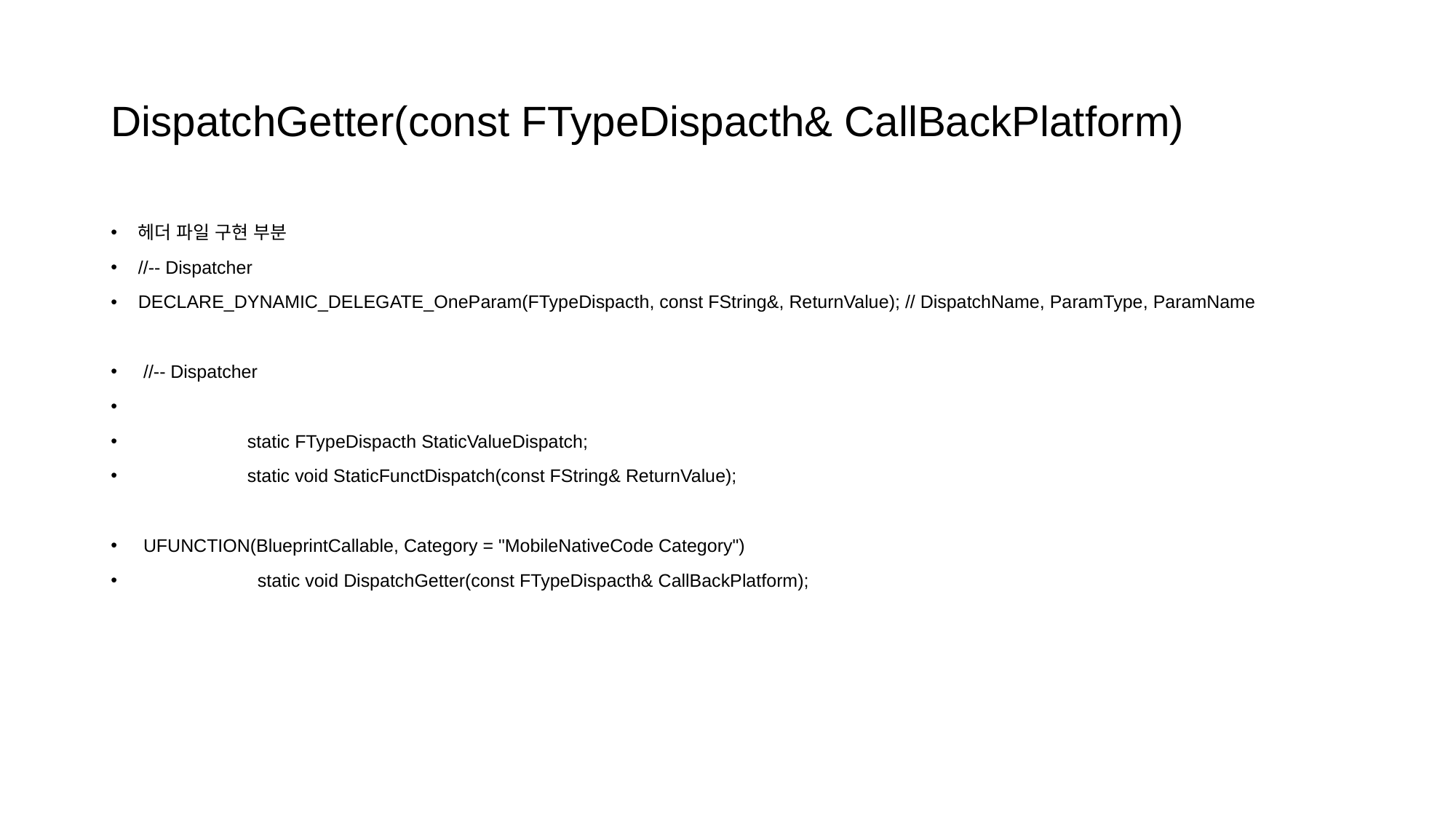

# DispatchGetter(const FTypeDispacth& CallBackPlatform)
헤더 파일 구현 부분
//-- Dispatcher
DECLARE_DYNAMIC_DELEGATE_OneParam(FTypeDispacth, const FString&, ReturnValue); // DispatchName, ParamType, ParamName

 //-- Dispatcher

	static FTypeDispacth StaticValueDispatch;
	static void StaticFunctDispatch(const FString& ReturnValue);

 UFUNCTION(BlueprintCallable, Category = "MobileNativeCode Category")
	  static void DispatchGetter(const FTypeDispacth& CallBackPlatform);